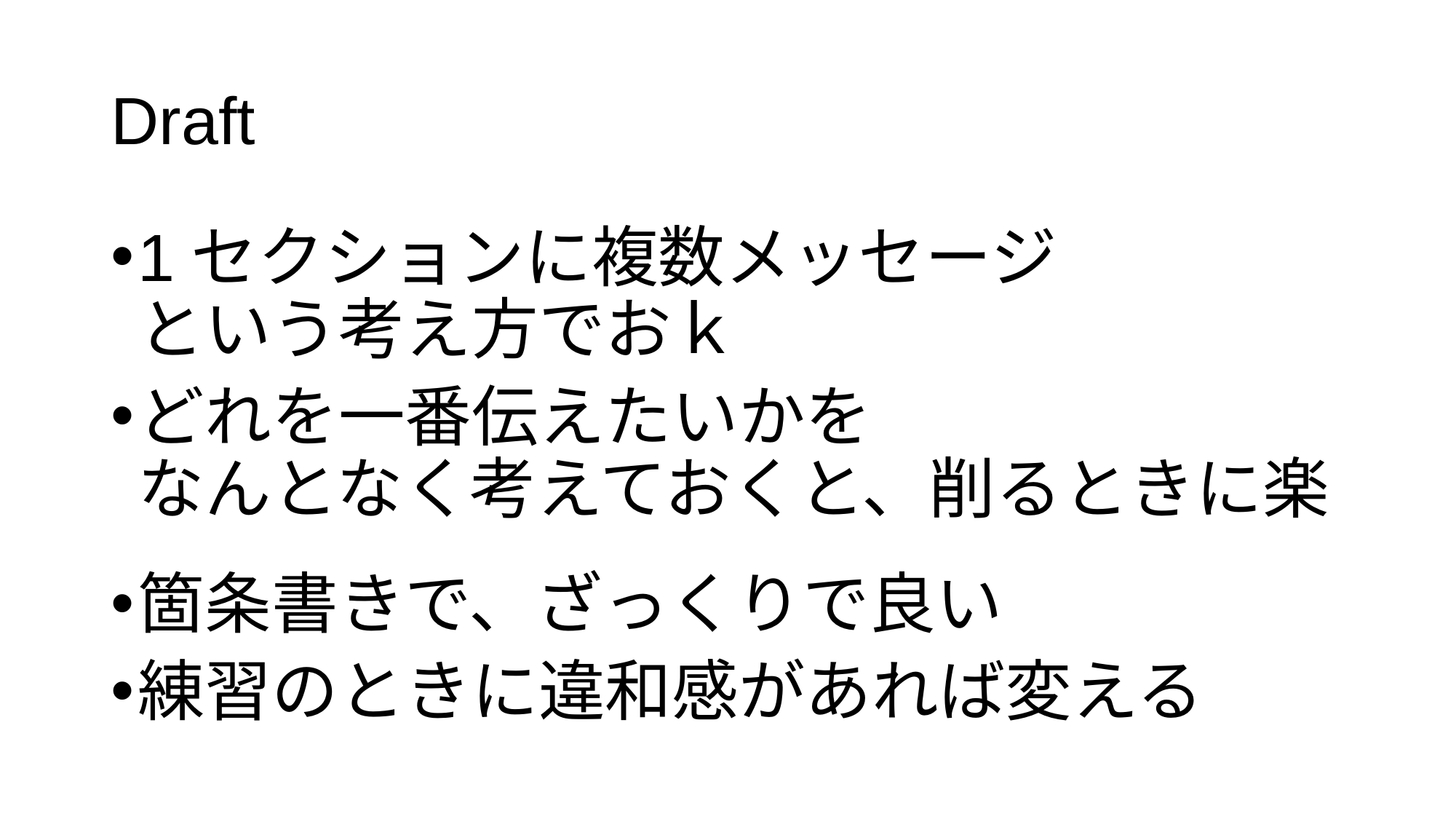

# Draft
1セクションに複数メッセージ
という考え方でおｋ
どれを一番伝えたいかを
なんとなく考えておくと、削るときに楽

箇条書きで、ざっくりで良い
練習のときに違和感があれば変える